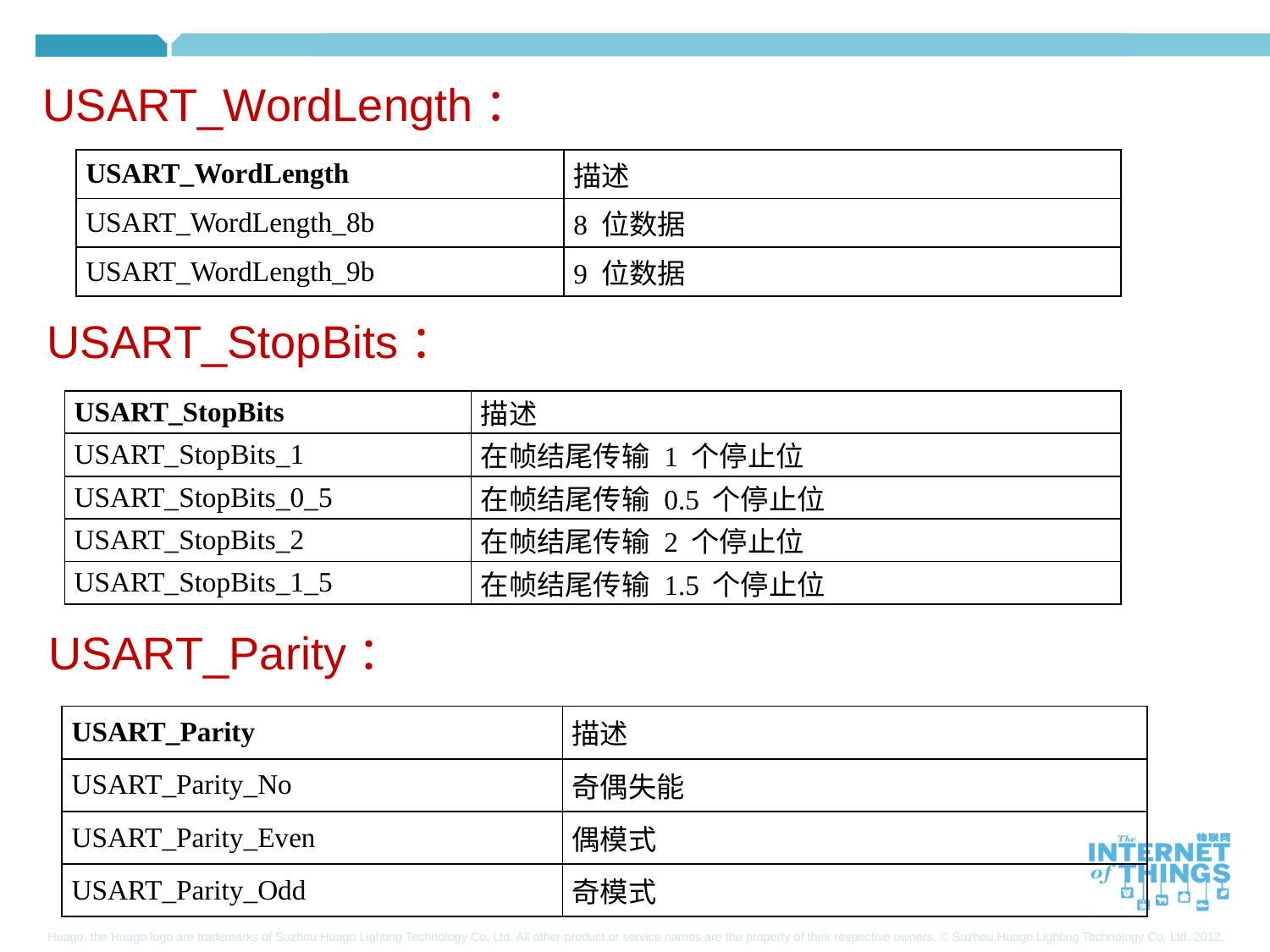

USART_WordLength：
| USART\_WordLength | 描述 |
| --- | --- |
| USART\_WordLength\_8b | 8 位数据 |
| USART\_WordLength\_9b | 9 位数据 |
USART_StopBits：
| USART\_StopBits | 描述 |
| --- | --- |
| USART\_StopBits\_1 | 在帧结尾传输 1 个停止位 |
| USART\_StopBits\_0\_5 | 在帧结尾传输 0.5 个停止位 |
| USART\_StopBits\_2 | 在帧结尾传输 2 个停止位 |
| USART\_StopBits\_1\_5 | 在帧结尾传输 1.5 个停止位 |
USART_Parity：
| USART\_Parity | 描述 |
| --- | --- |
| USART\_Parity\_No | 奇偶失能 |
| USART\_Parity\_Even | 偶模式 |
| USART\_Parity\_Odd | 奇模式 |